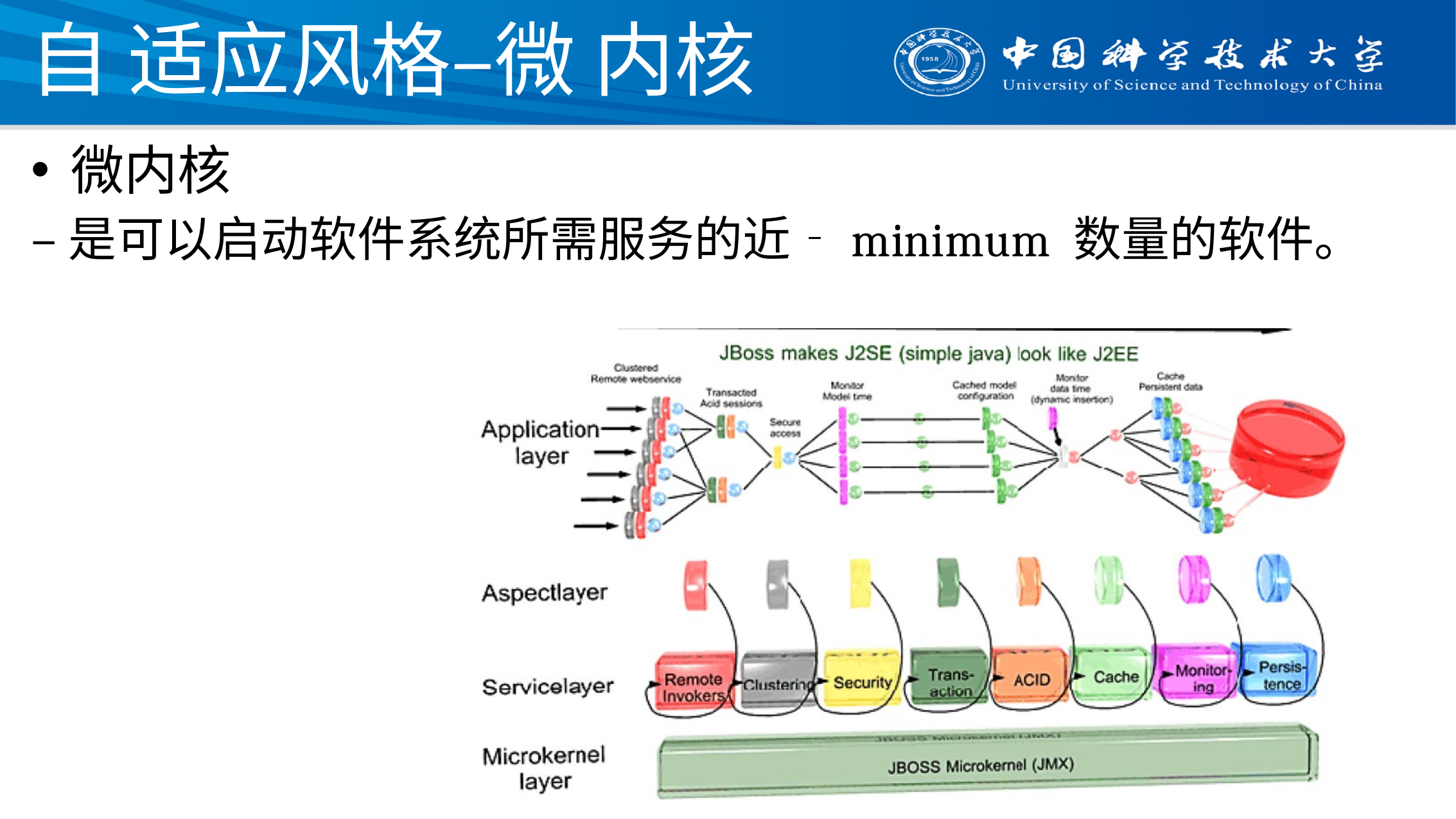

# 自 适应风格–微 内核
微内核
–是可以启动软件系统所需服务的近‐minimum 数量的软件。